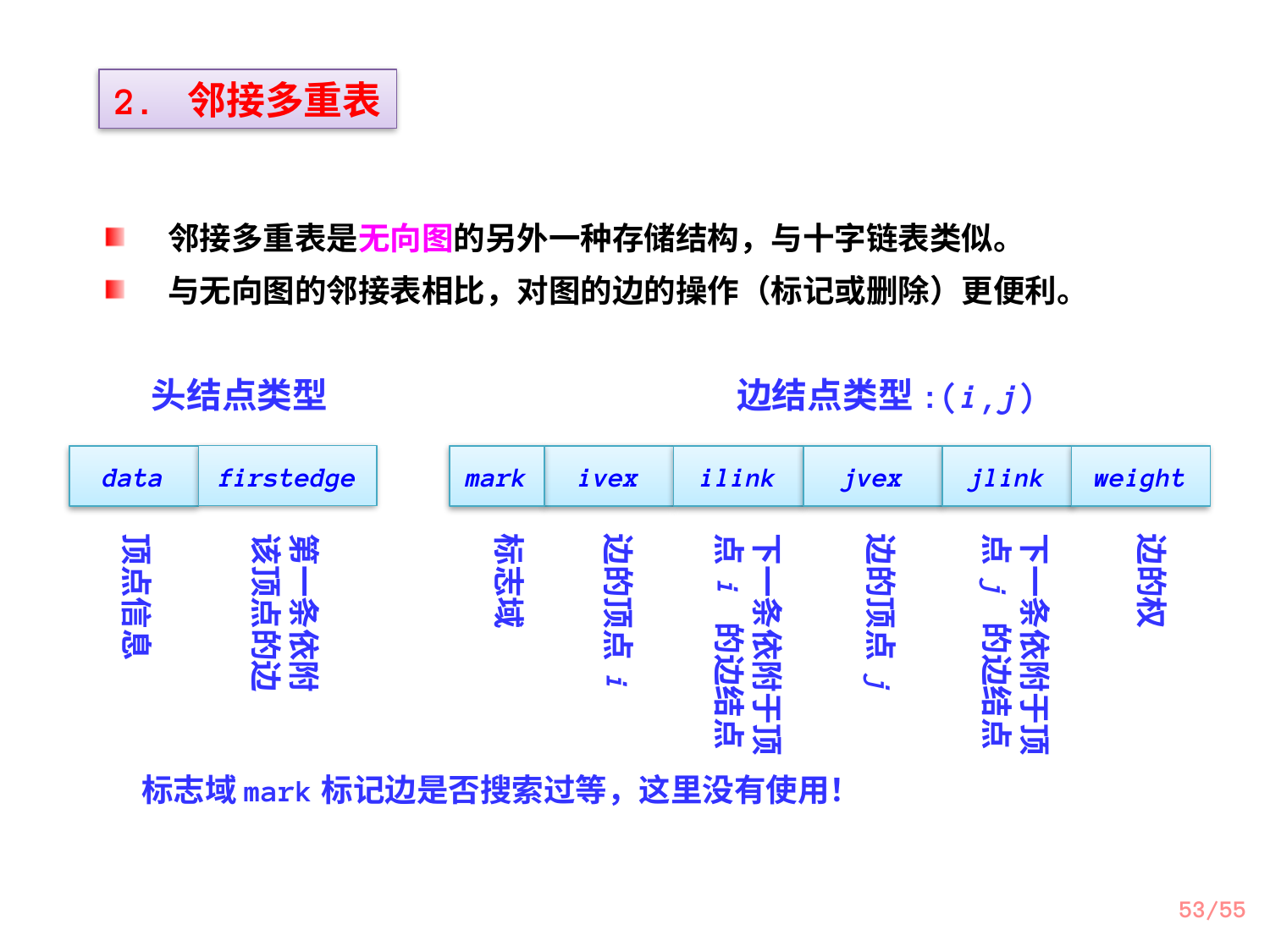

2. 邻接多重表
邻接多重表是无向图的另外一种存储结构，与十字链表类似。
与无向图的邻接表相比，对图的边的操作（标记或删除）更便利。
头结点类型
边结点类型:(i,j)
firstedge
mark
ivex
ilink
jvex
jlink
weight
data
顶点信息
第一条依附该顶点的边
标志域
边的顶点 i
下一条依附于顶点 i 的边结点
边的顶点 j
下一条依附于顶点 j 的边结点
边的权
标志域mark标记边是否搜索过等，这里没有使用！
53/55